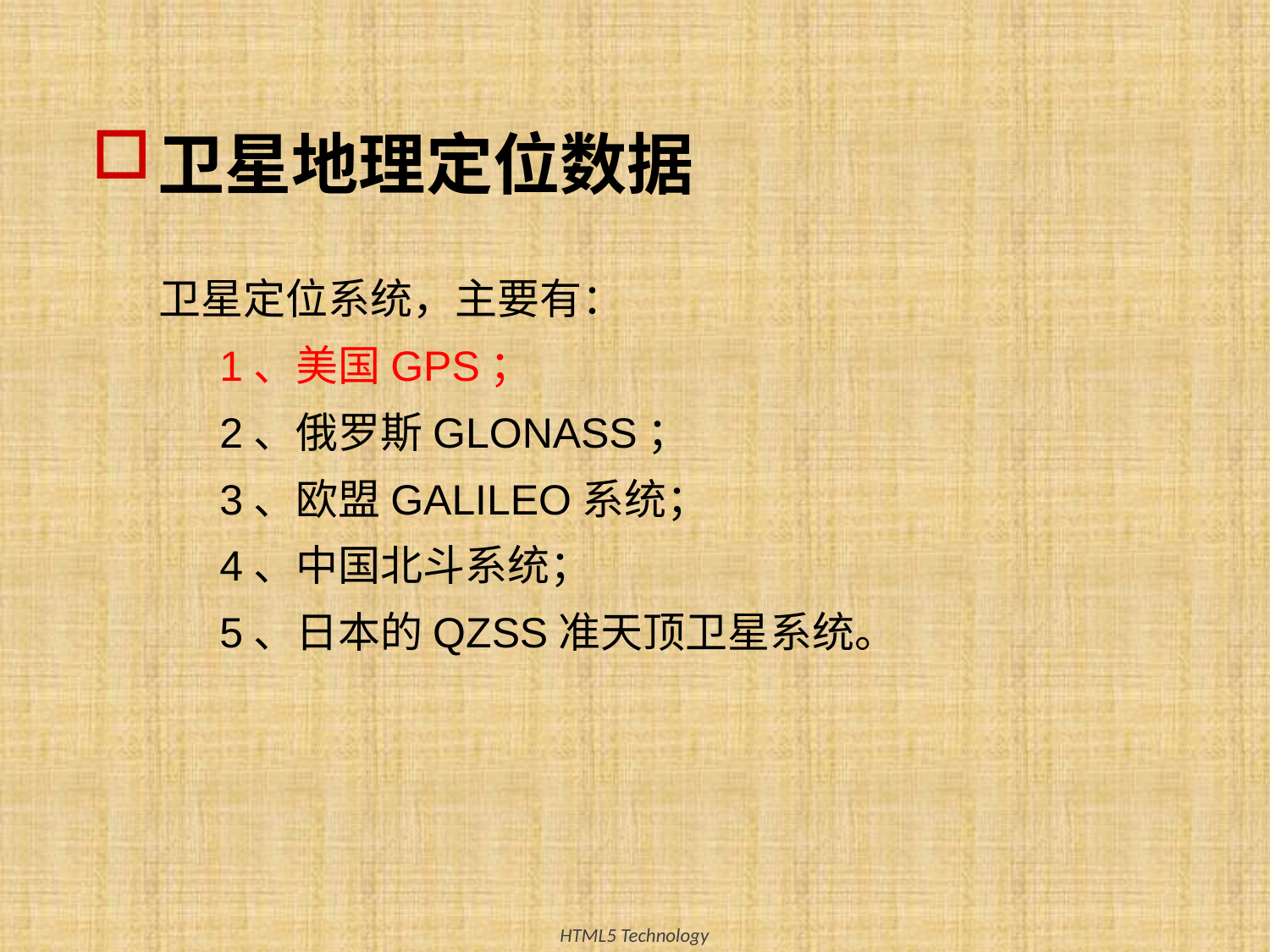

# 卫星地理定位数据
卫星定位系统，主要有：
1、美国GPS；
2、俄罗斯GLONASS；
3、欧盟GALILEO系统；
4、中国北斗系统；
5、日本的QZSS准天顶卫星系统。

9
HTML5 Technology